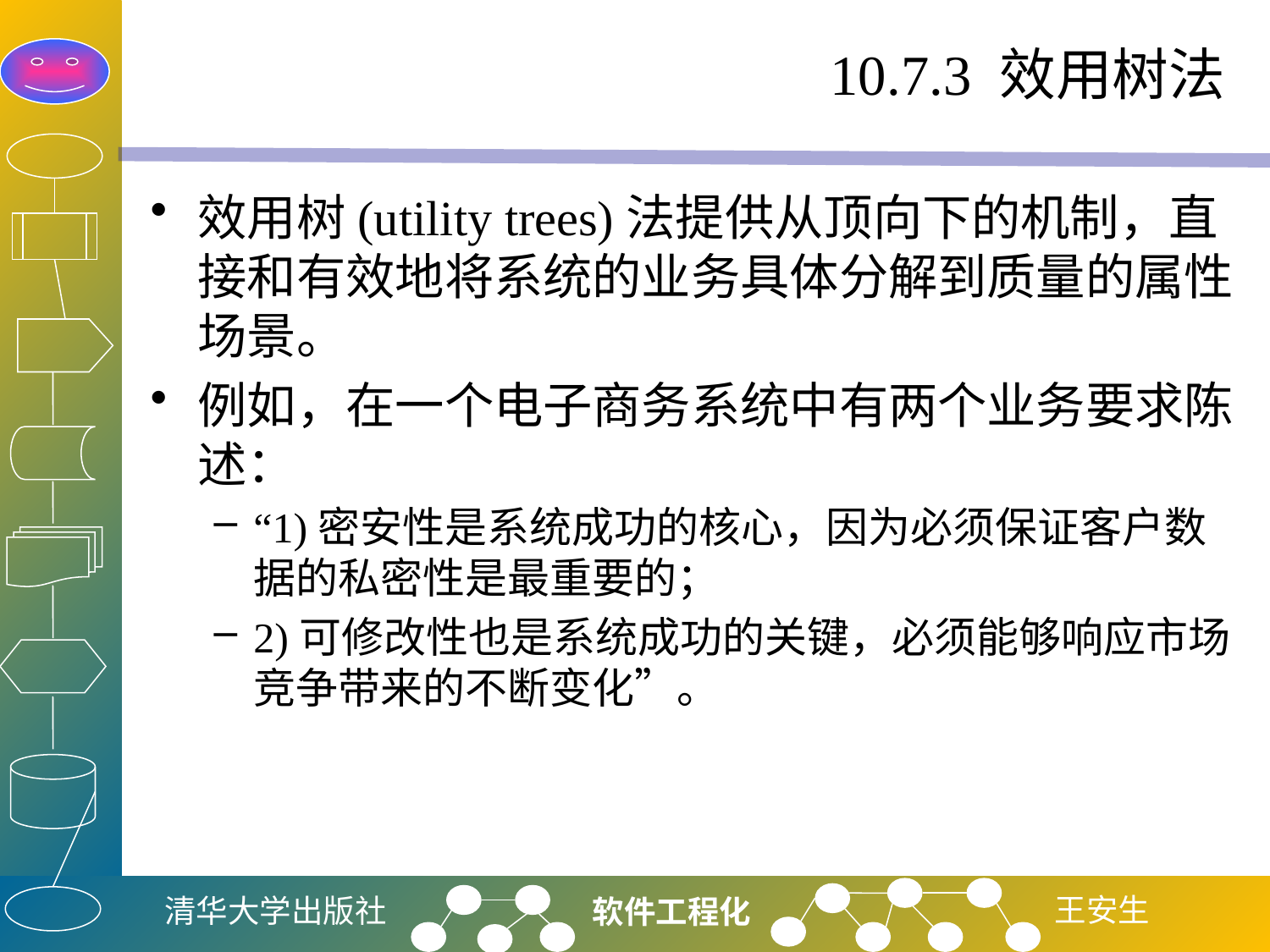

# 10.7.3 效用树法
效用树(utility trees)法提供从顶向下的机制，直接和有效地将系统的业务具体分解到质量的属性场景。
例如，在一个电子商务系统中有两个业务要求陈述：
“1)密安性是系统成功的核心，因为必须保证客户数据的私密性是最重要的；
2)可修改性也是系统成功的关键，必须能够响应市场竞争带来的不断变化”。